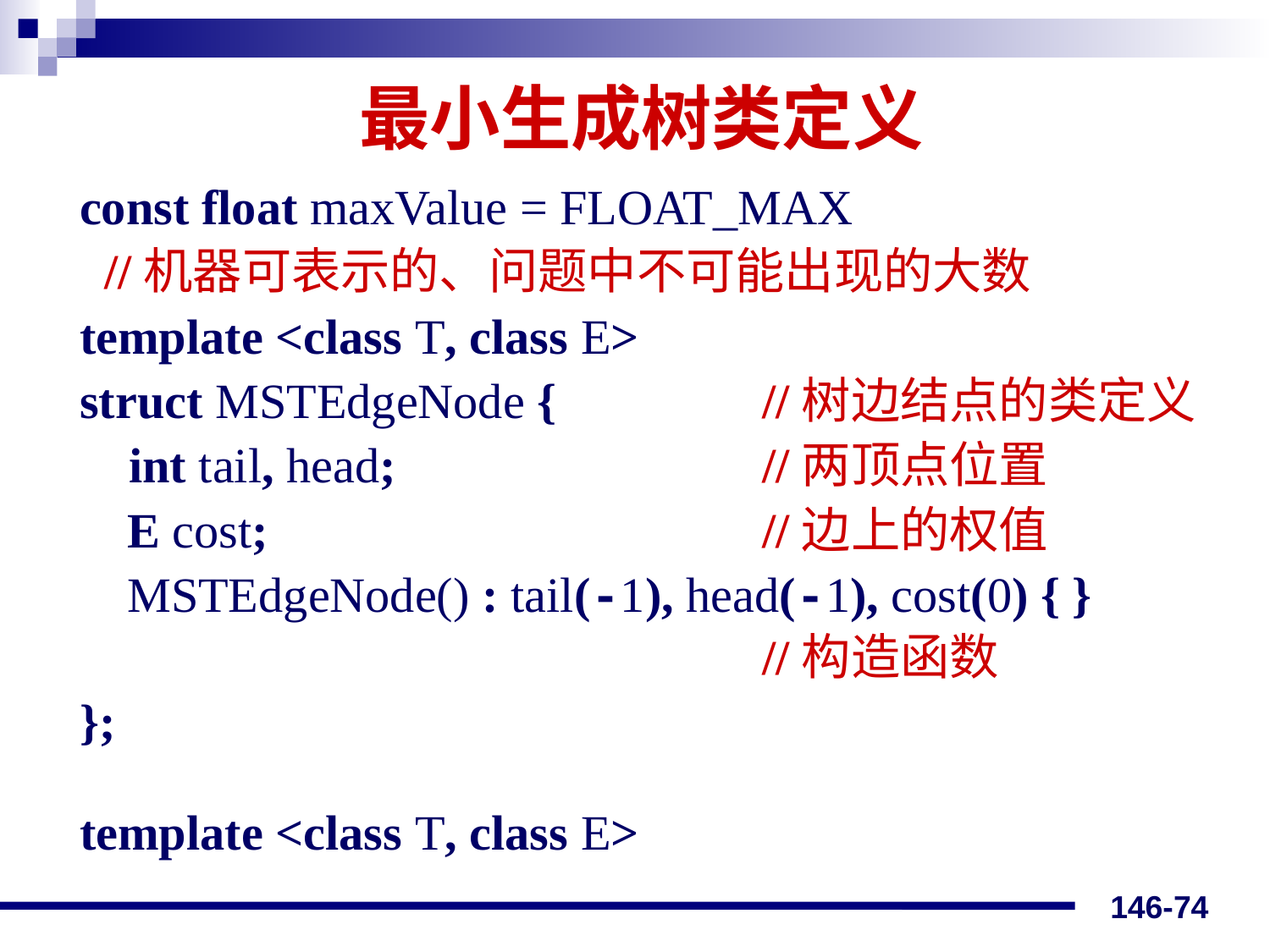

# 最小生成树类定义
const float maxValue = FLOAT_MAX
  //机器可表示的、问题中不可能出现的大数
template <class T, class E>
struct MSTEdgeNode {		//树边结点的类定义
    int tail, head;			//两顶点位置
   	E cost;				//边上的权值
	MSTEdgeNode() : tail(-1), head(-1), cost(0) { }						//构造函数
};

template <class T, class E>
146-74